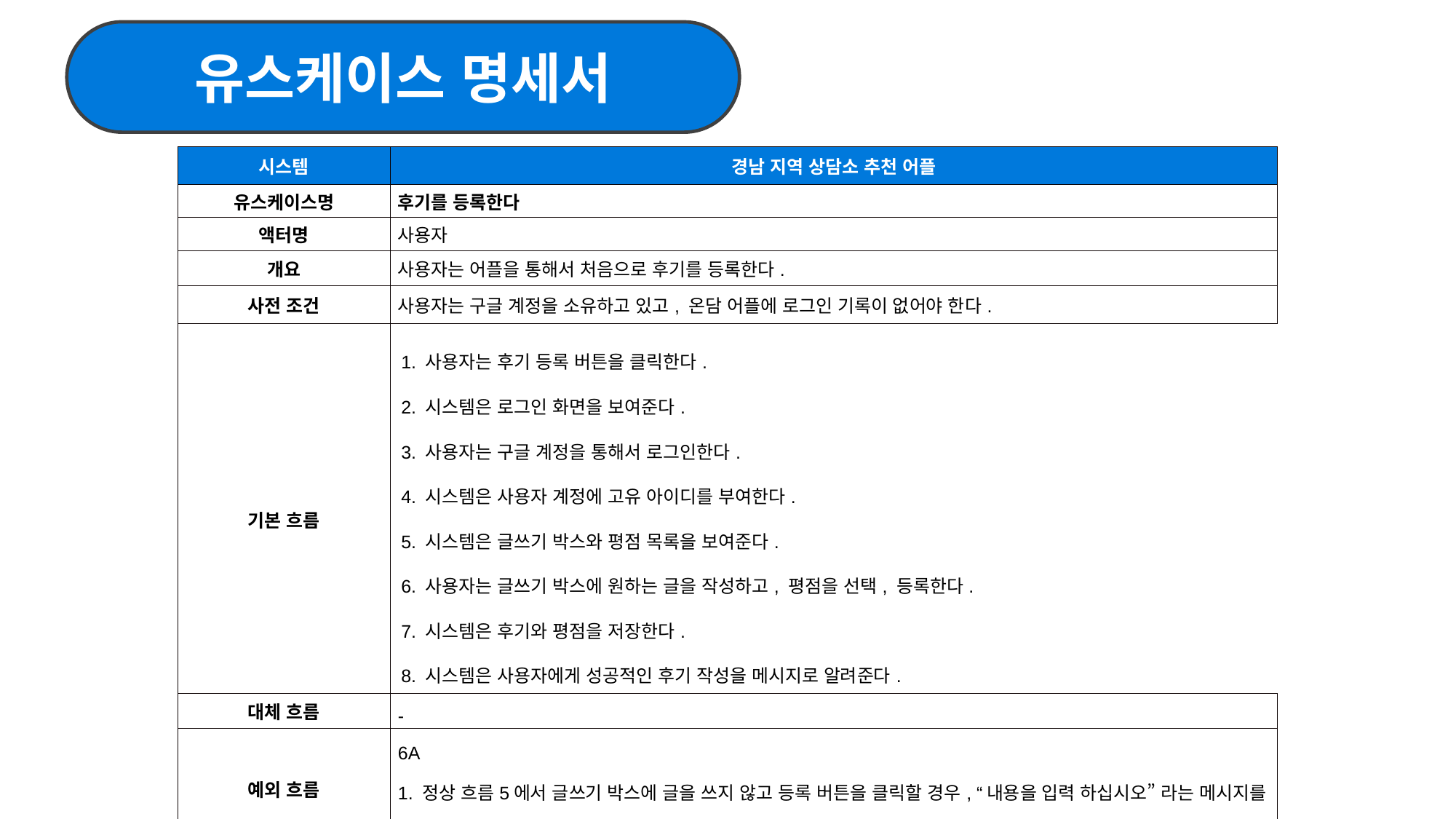

유스케이스 명세서
| 시스템 | 경남 지역 상담소 추천 어플 |
| --- | --- |
| 유스케이스명 | 후기를 등록한다 |
| 액터명 | 사용자 |
| 개요 | 사용자는 어플을 통해서 처음으로 후기를 등록한다. |
| 사전 조건 | 사용자는 구글 계정을 소유하고 있고, 온담 어플에 로그인 기록이 없어야 한다. |
| 기본 흐름 | 1. 사용자는 후기 등록 버튼을 클릭한다. 2. 시스템은 로그인 화면을 보여준다. 3. 사용자는 구글 계정을 통해서 로그인한다. 4. 시스템은 사용자 계정에 고유 아이디를 부여한다. 5. 시스템은 글쓰기 박스와 평점 목록을 보여준다. 6. 사용자는 글쓰기 박스에 원하는 글을 작성하고, 평점을 선택, 등록한다. 7. 시스템은 후기와 평점을 저장한다. 8. 시스템은 사용자에게 성공적인 후기 작성을 메시지로 알려준다. |
| 대체 흐름 | - |
| 예외 흐름 | 6A 1. 정상 흐름5에서 글쓰기 박스에 글을 쓰지 않고 등록 버튼을 클릭할 경우, “내용을 입력 하십시오” 라는 메시지를 표시한다. |
| 사후 조건 | 사용자가 후기를 수정 및 삭제를 할 수 있도록, 계정 정보가 후기와 함께 서버에 저장돼 있어야 한다. |